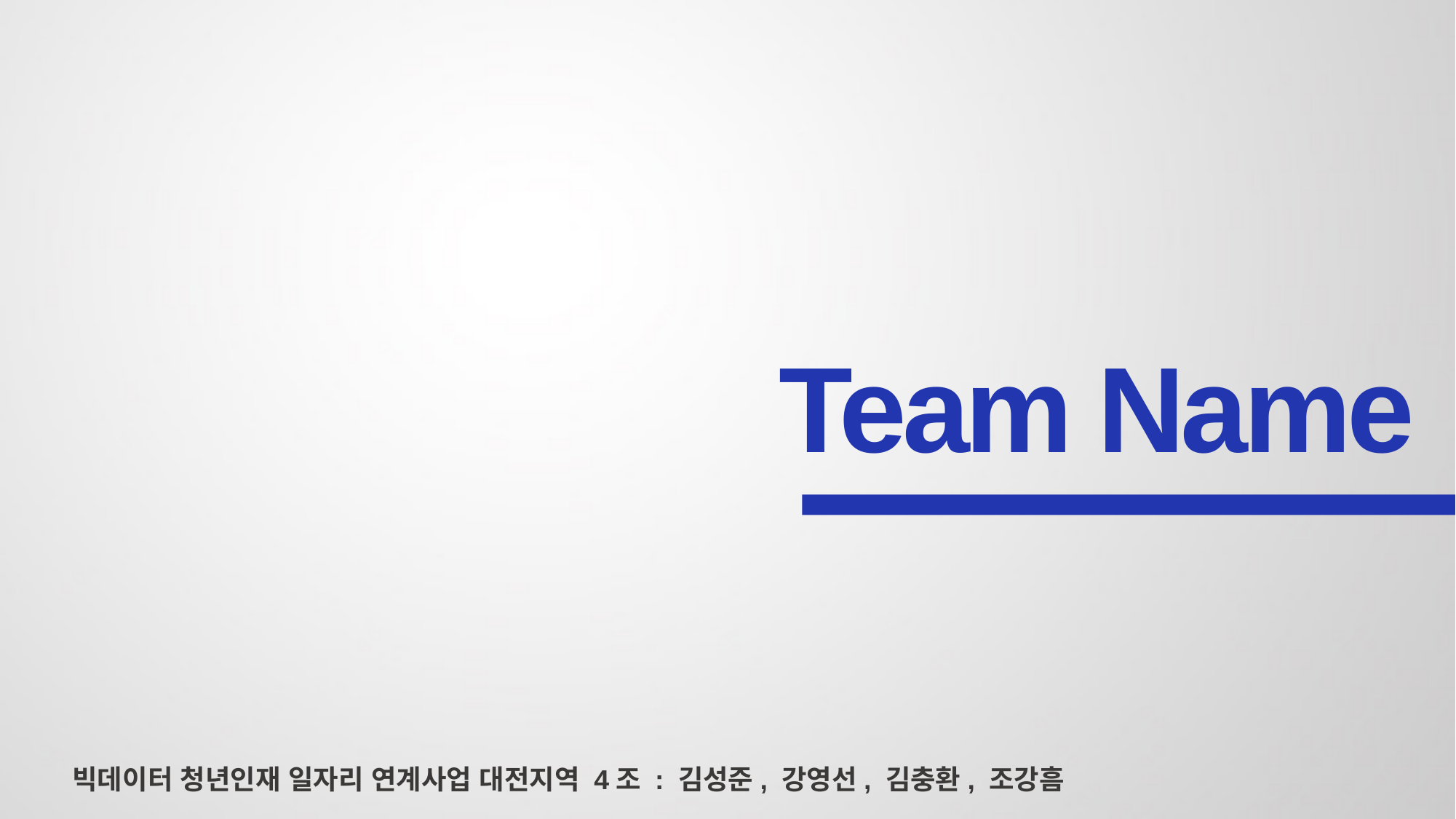

Team Name

빅데이터 청년인재 일자리 연계사업 대전지역 4조 : 김성준, 강영선, 김충환, 조강흠